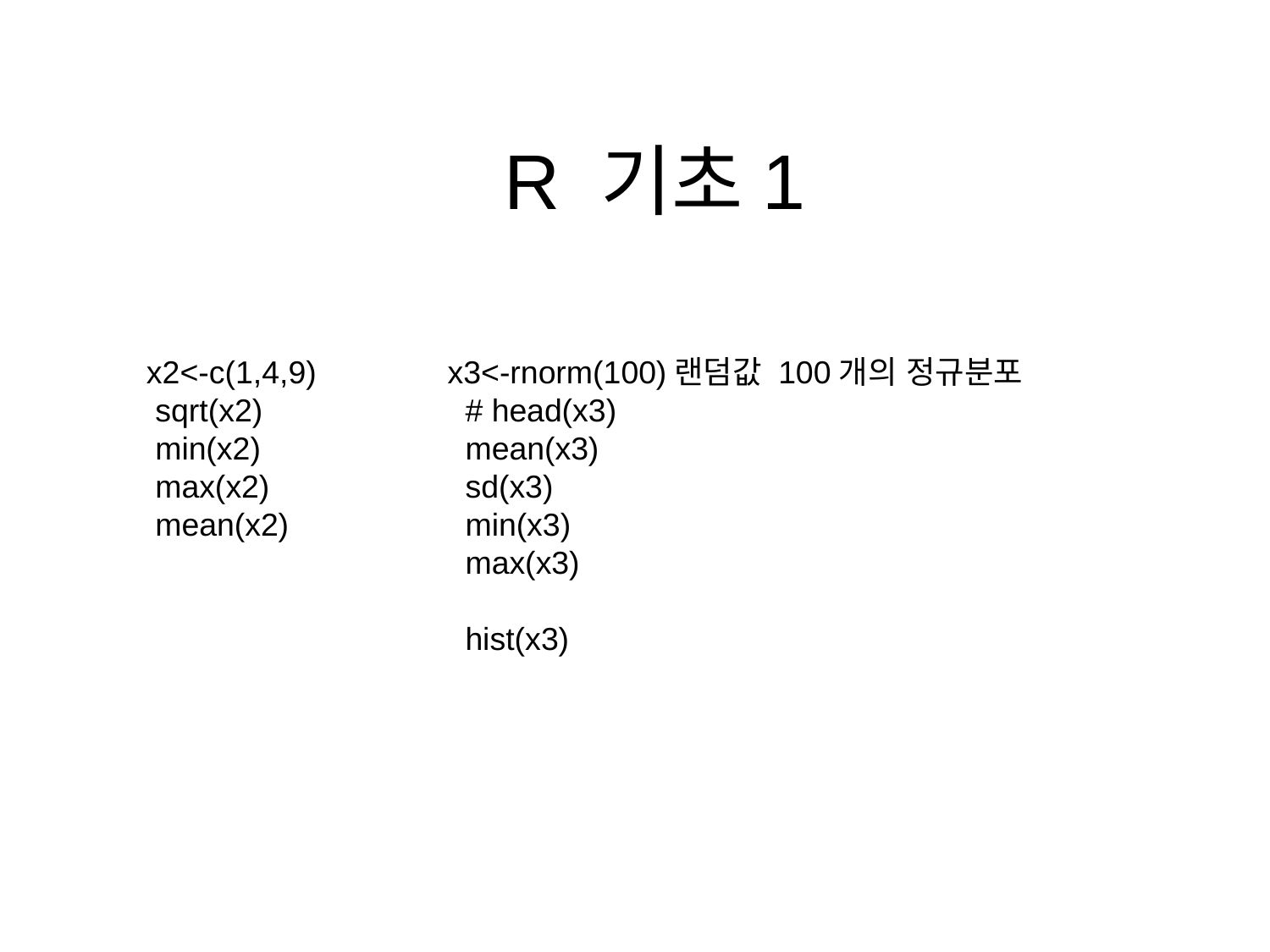

# R 기초1
 x2<-c(1,4,9)
  sqrt(x2)
  min(x2)
  max(x2)
  mean(x2)
x3<-rnorm(100)랜덤값 100개의 정규분포
  # head(x3)
  mean(x3)
  sd(x3)
  min(x3)
  max(x3)

  hist(x3)